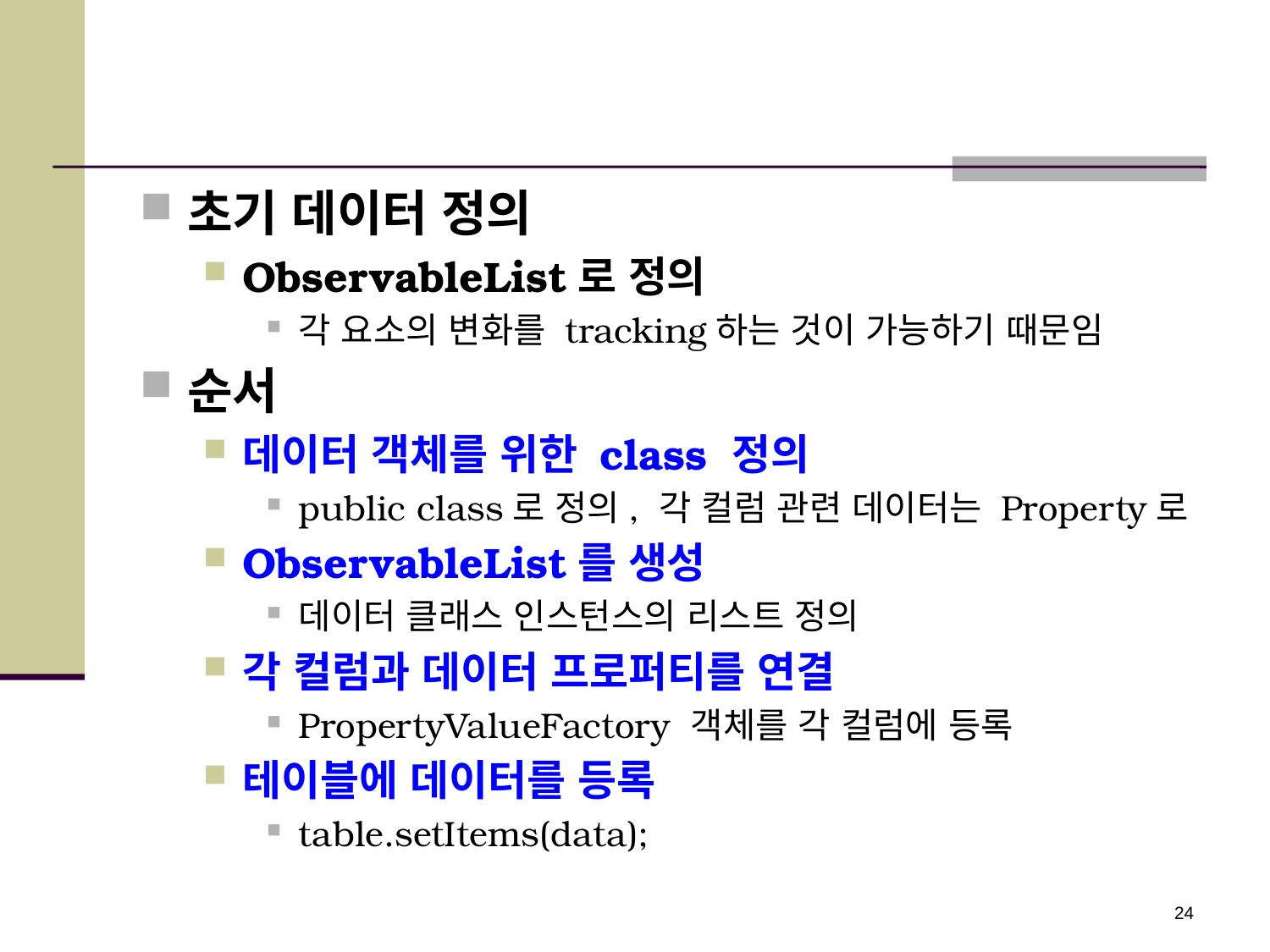

#
초기 데이터 정의
ObservableList로 정의
각 요소의 변화를 tracking하는 것이 가능하기 때문임
순서
데이터 객체를 위한 class 정의
public class로 정의, 각 컬럼 관련 데이터는 Property로
ObservableList를 생성
데이터 클래스 인스턴스의 리스트 정의
각 컬럼과 데이터 프로퍼티를 연결
PropertyValueFactory 객체를 각 컬럼에 등록
테이블에 데이터를 등록
table.setItems(data);
24